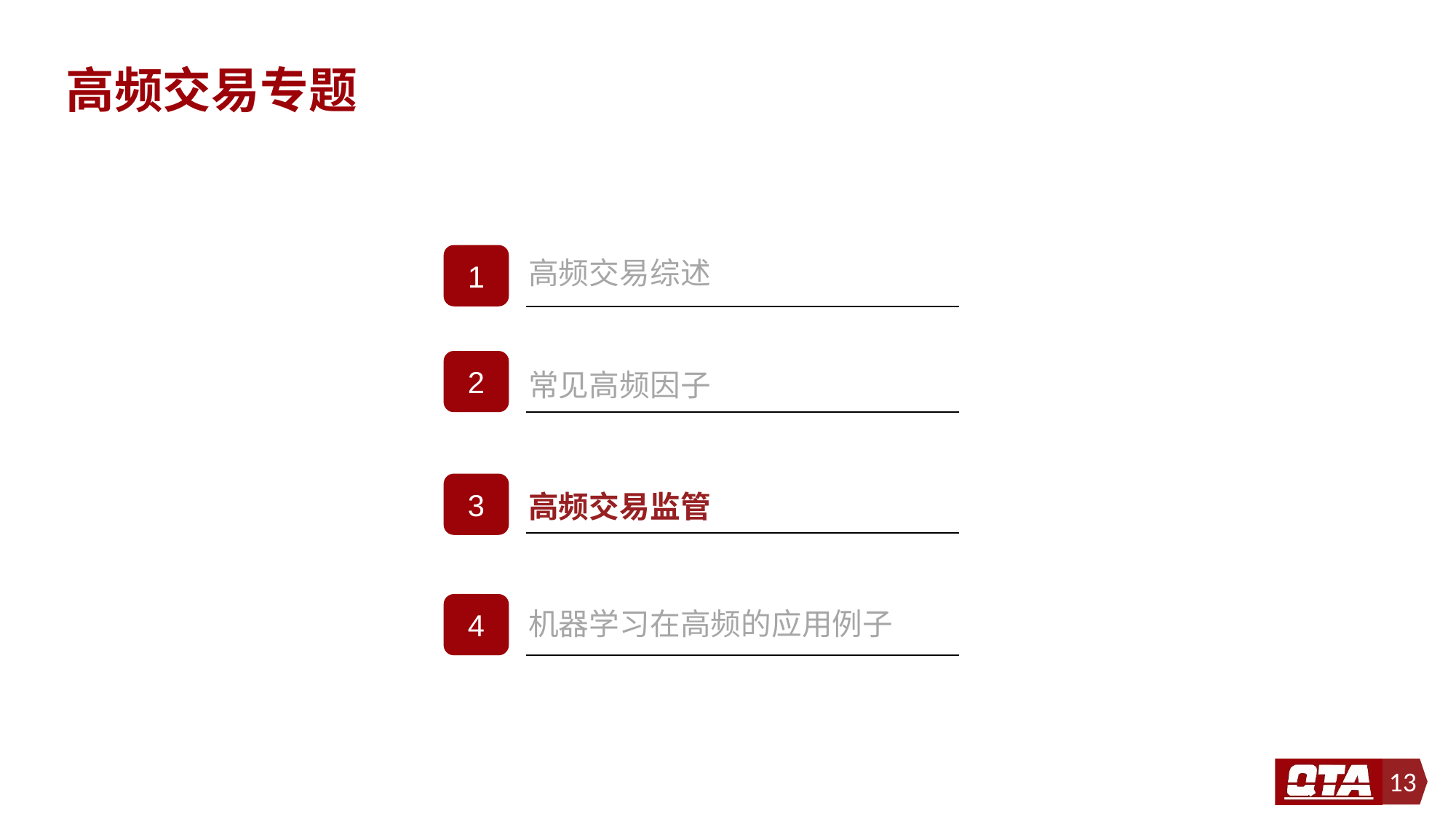

# 高频交易专题
高频交易综述
常见高频因子
高频交易监管
机器学习在高频的应用例子
13